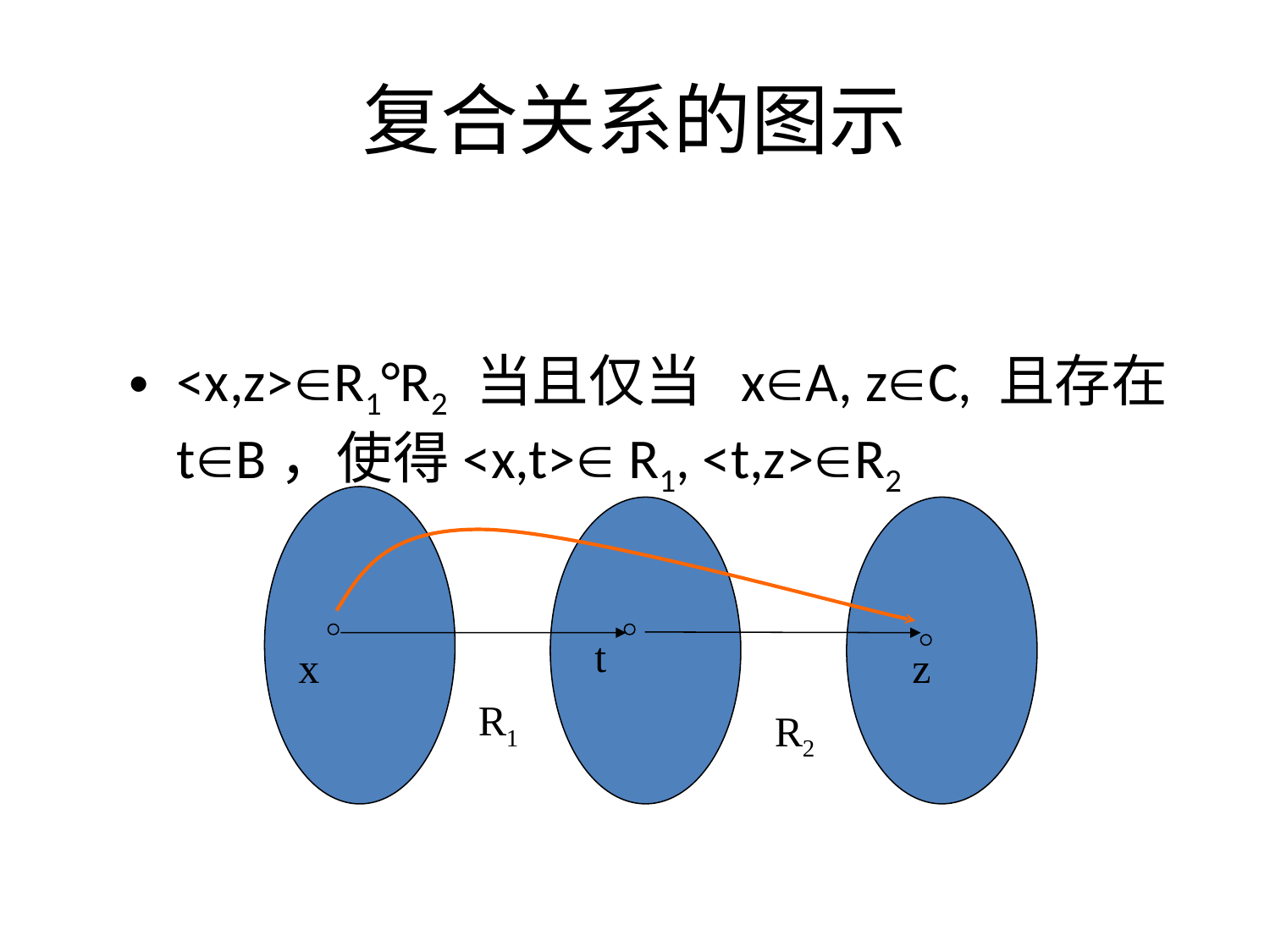

# 复合关系的图示
<x,z>∈R1°R2  当且仅当  x∈A, z∈C, 且存在t∈B，使得<x,t>∈ R1, <t,z>∈R2

t

x
z

R1
R2